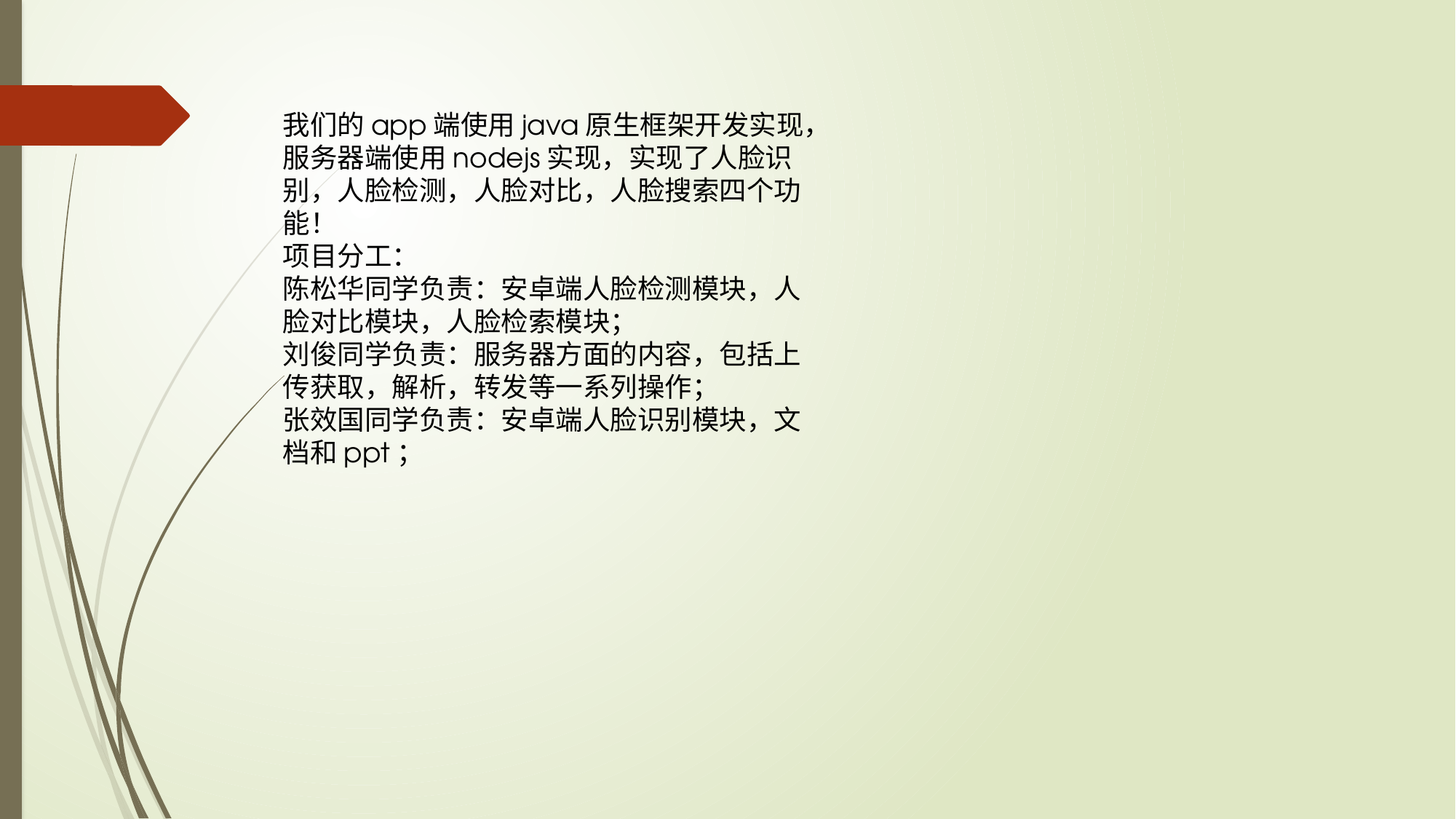

我们的app端使用java原生框架开发实现，
服务器端使用nodejs实现，实现了人脸识别，人脸检测，人脸对比，人脸搜索四个功能！
项目分工：
陈松华同学负责：安卓端人脸检测模块，人脸对比模块，人脸检索模块；
刘俊同学负责：服务器方面的内容，包括上传获取，解析，转发等一系列操作；
张效国同学负责：安卓端人脸识别模块，文档和ppt；